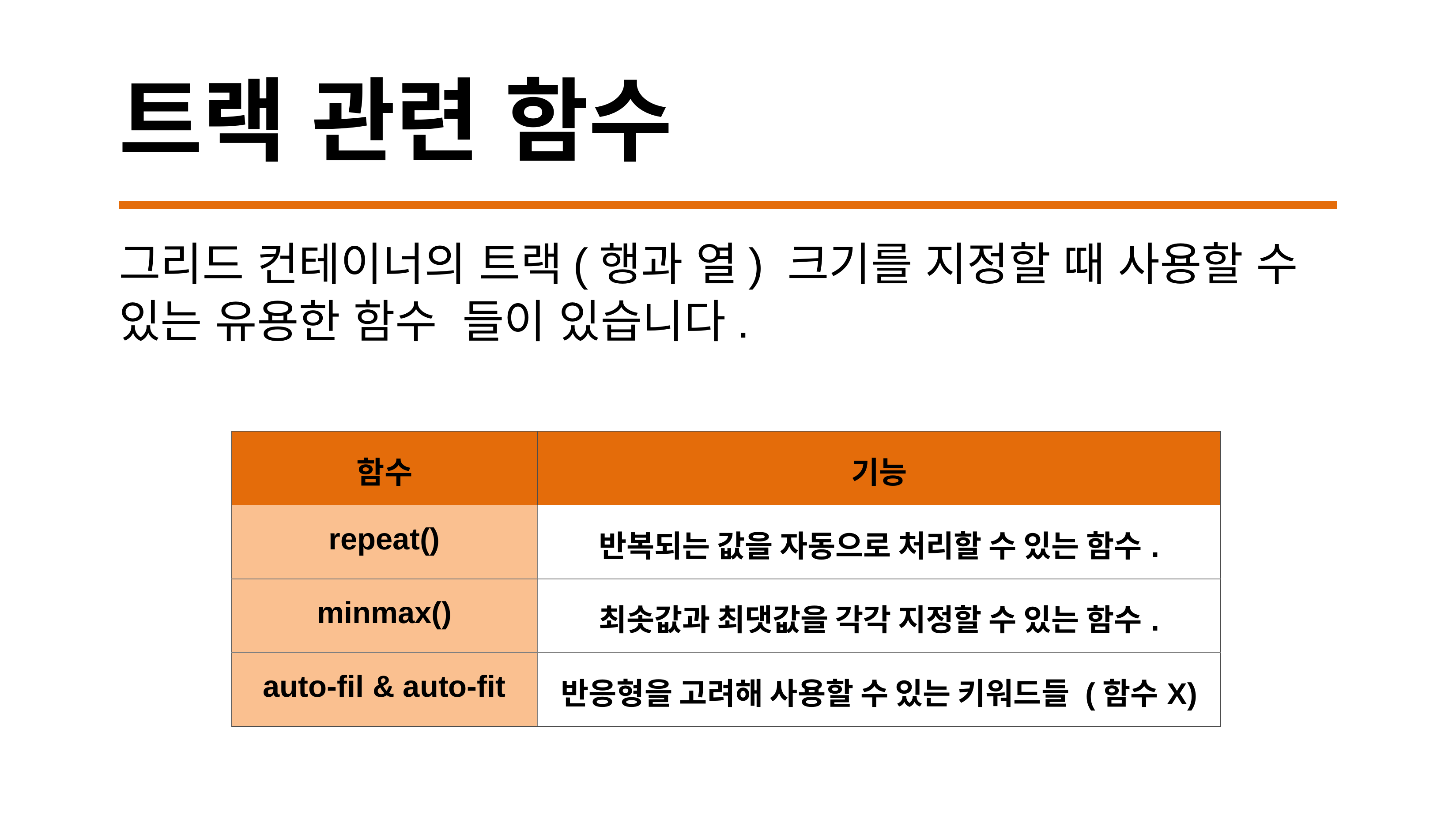

# 트랙 관련 함수

그리드 컨테이너의 트랙(행과 열) 크기를 지정할 때 사용할 수 있는 유용한 함수  들이 있습니다.
| 함수 | 기능 |
| --- | --- |
| repeat() | 반복되는 값을 자동으로 처리할 수 있는 함수. |
| minmax() | 최솟값과 최댓값을 각각 지정할 수 있는 함수. |
| auto-fil & auto-fit | 반응형을 고려해 사용할 수 있는 키워드들 (함수X) |